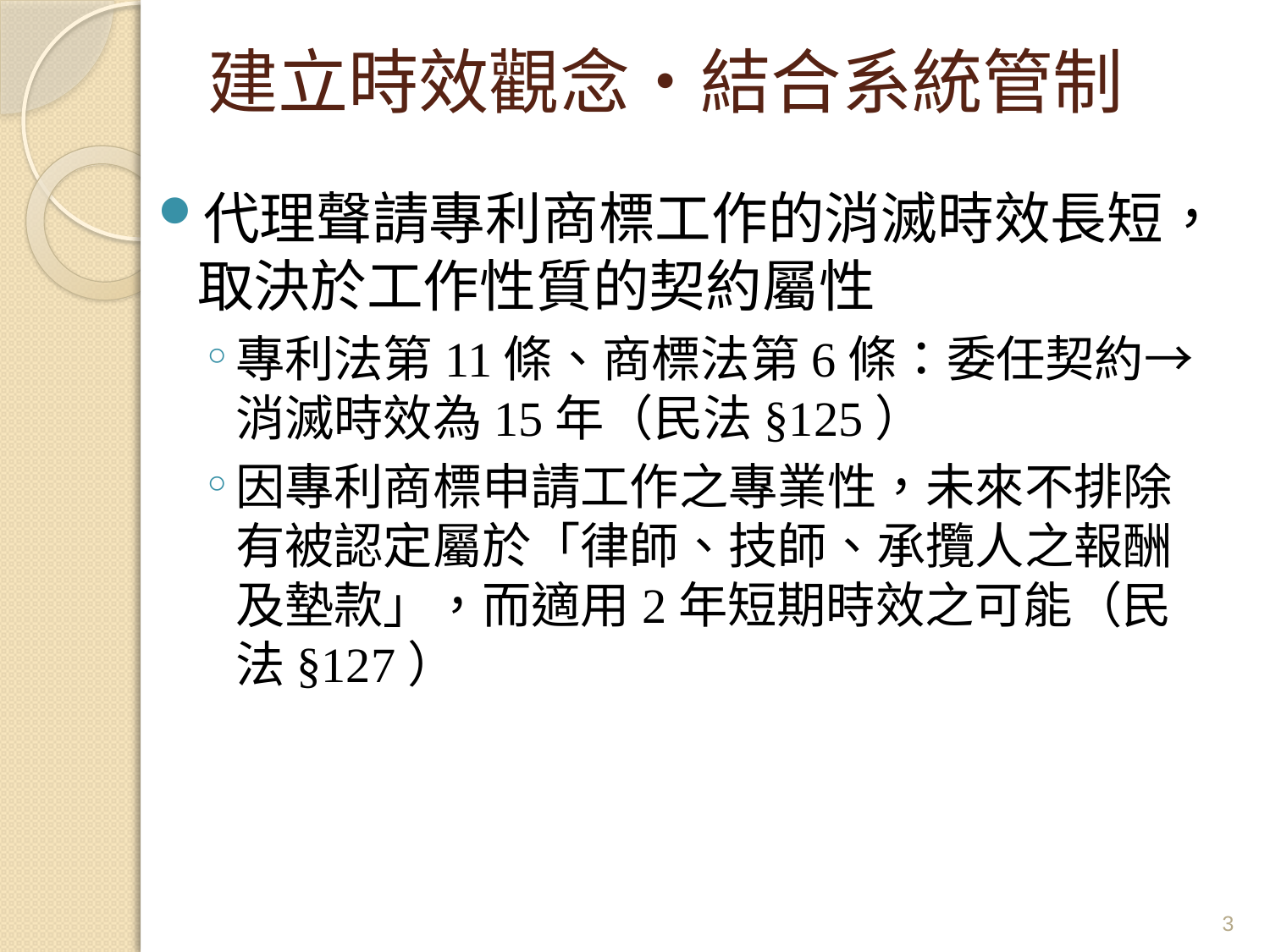

# 建立時效觀念‧結合系統管制
代理聲請專利商標工作的消滅時效長短，取決於工作性質的契約屬性
專利法第11條、商標法第6條：委任契約→消滅時效為15年（民法§125）
因專利商標申請工作之專業性，未來不排除有被認定屬於「律師、技師、承攬人之報酬及墊款」，而適用2年短期時效之可能（民法§127）
3